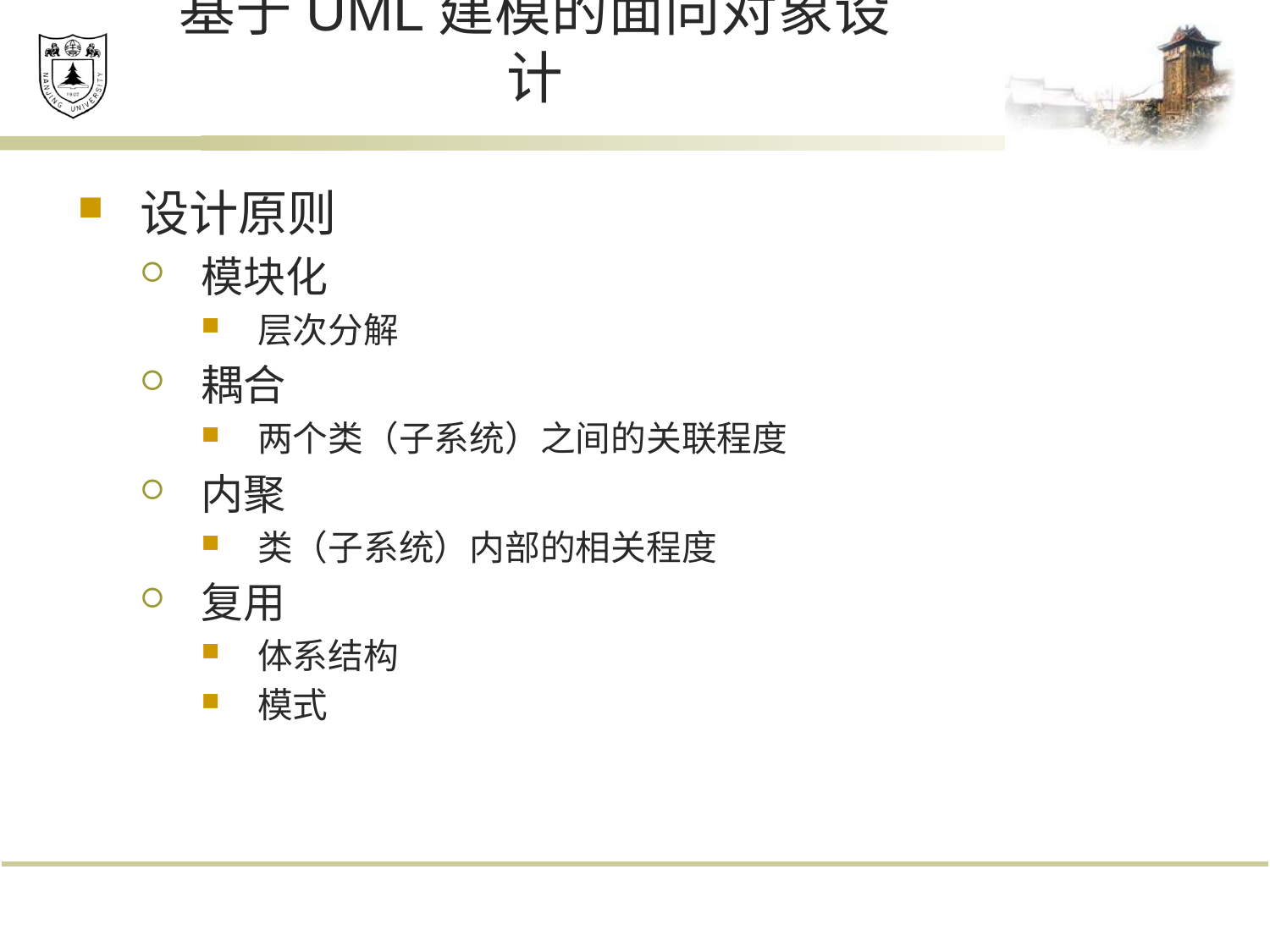

# 基于UML建模的面向对象设计
设计原则
模块化
层次分解
耦合
两个类（子系统）之间的关联程度
内聚
类（子系统）内部的相关程度
复用
体系结构
模式